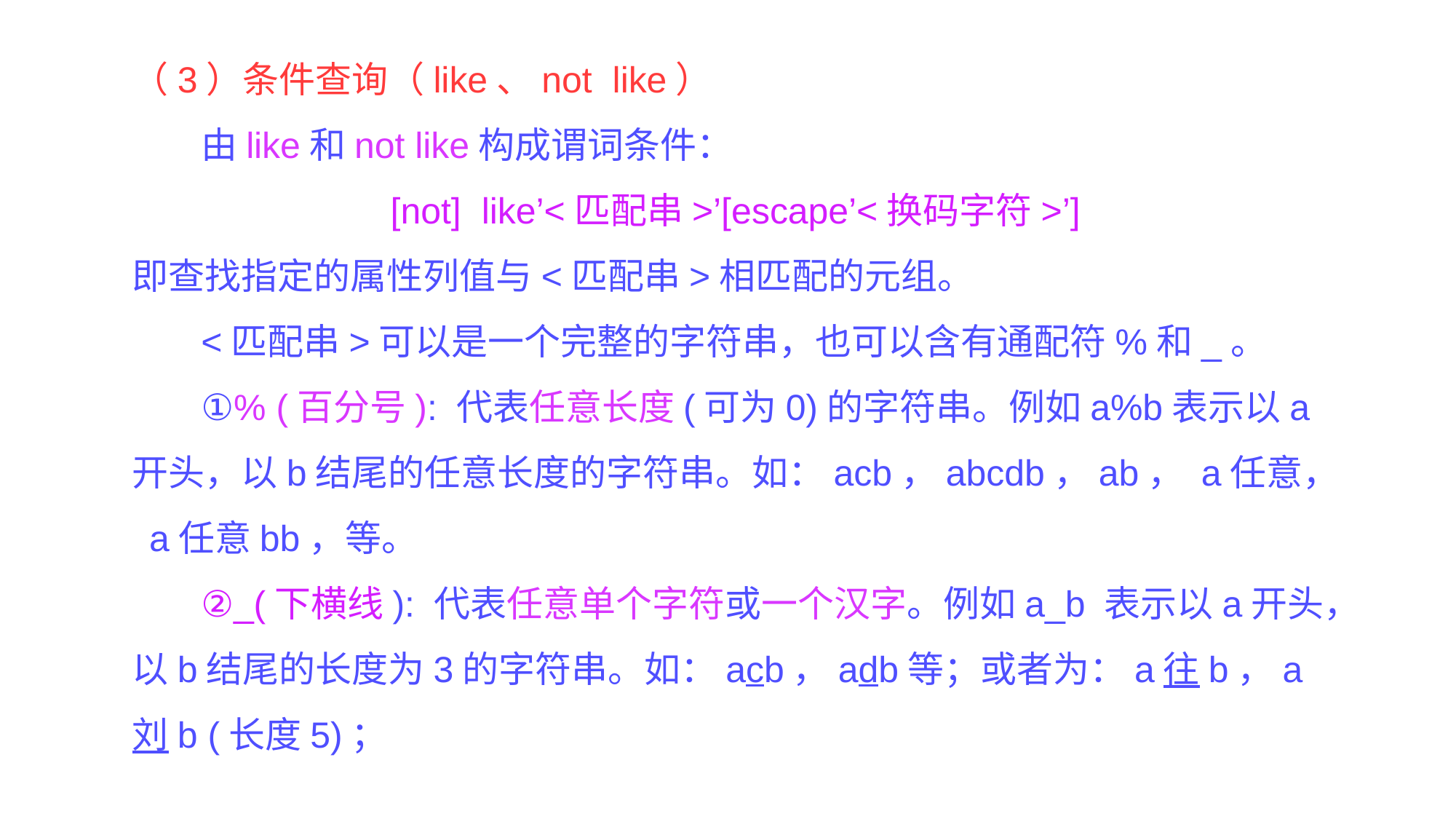

（3）条件查询（like、not  like）
由like和not like构成谓词条件：
[not]  like’<匹配串>’[escape’<换码字符>’]
即查找指定的属性列值与<匹配串>相匹配的元组。
<匹配串>可以是一个完整的字符串，也可以含有通配符%和_。
①% (百分号): 代表任意长度(可为0)的字符串。例如a%b表示以a开头，以b结尾的任意长度的字符串。如：acb，abcdb，ab， a任意， a任意bb，等。
②_(下横线): 代表任意单个字符或一个汉字。例如a_b 表示以a开头，以b结尾的长度为3的字符串。如：acb，adb等；或者为：a往b，a刘b (长度5)；